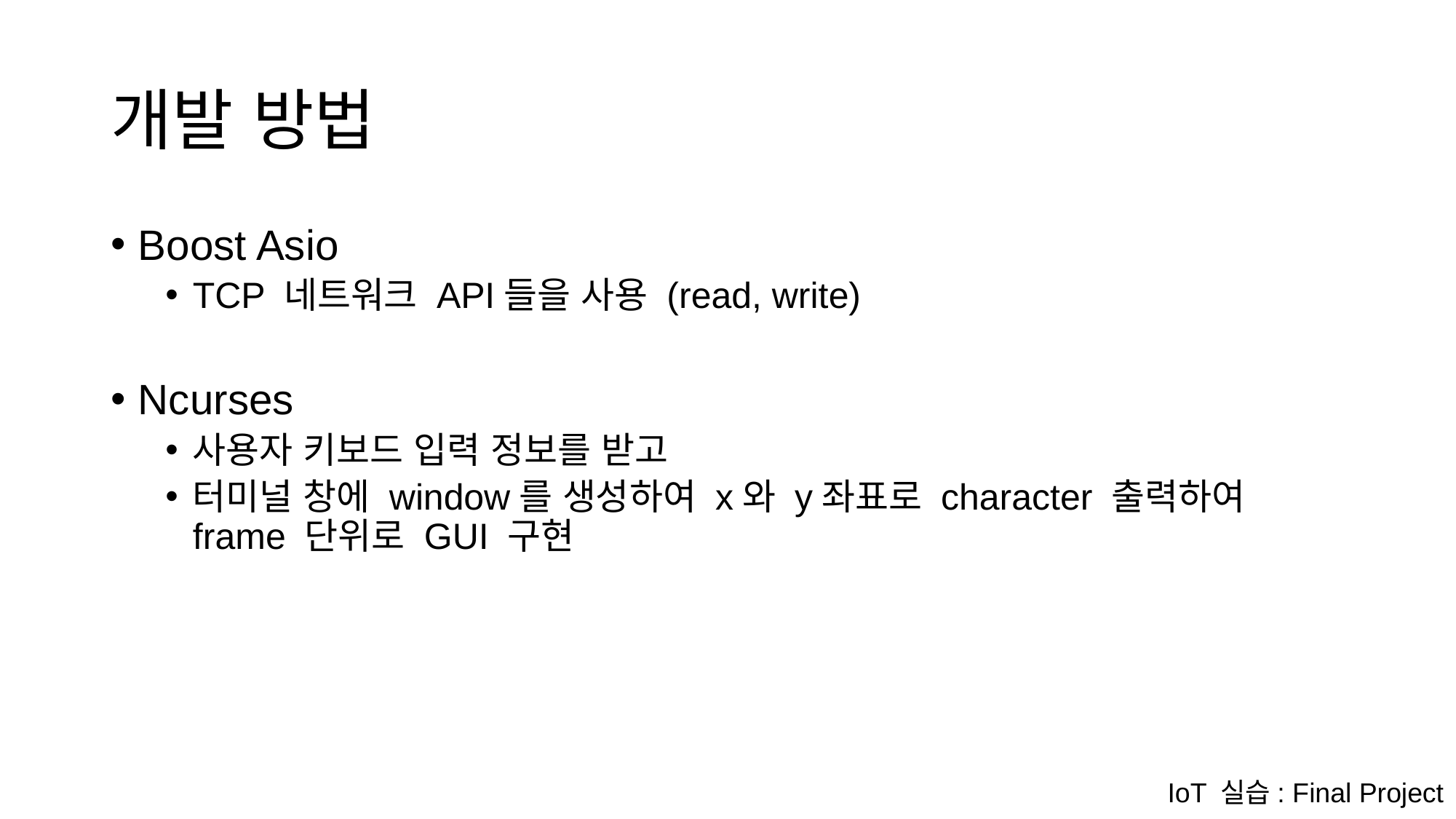

# 개발 방법
Boost Asio
TCP 네트워크 API들을 사용 (read, write)

Ncurses
사용자 키보드 입력 정보를 받고
터미널 창에 window를 생성하여 x와 y좌표로 character 출력하여 frame 단위로 GUI 구현
IoT 실습: Final Project